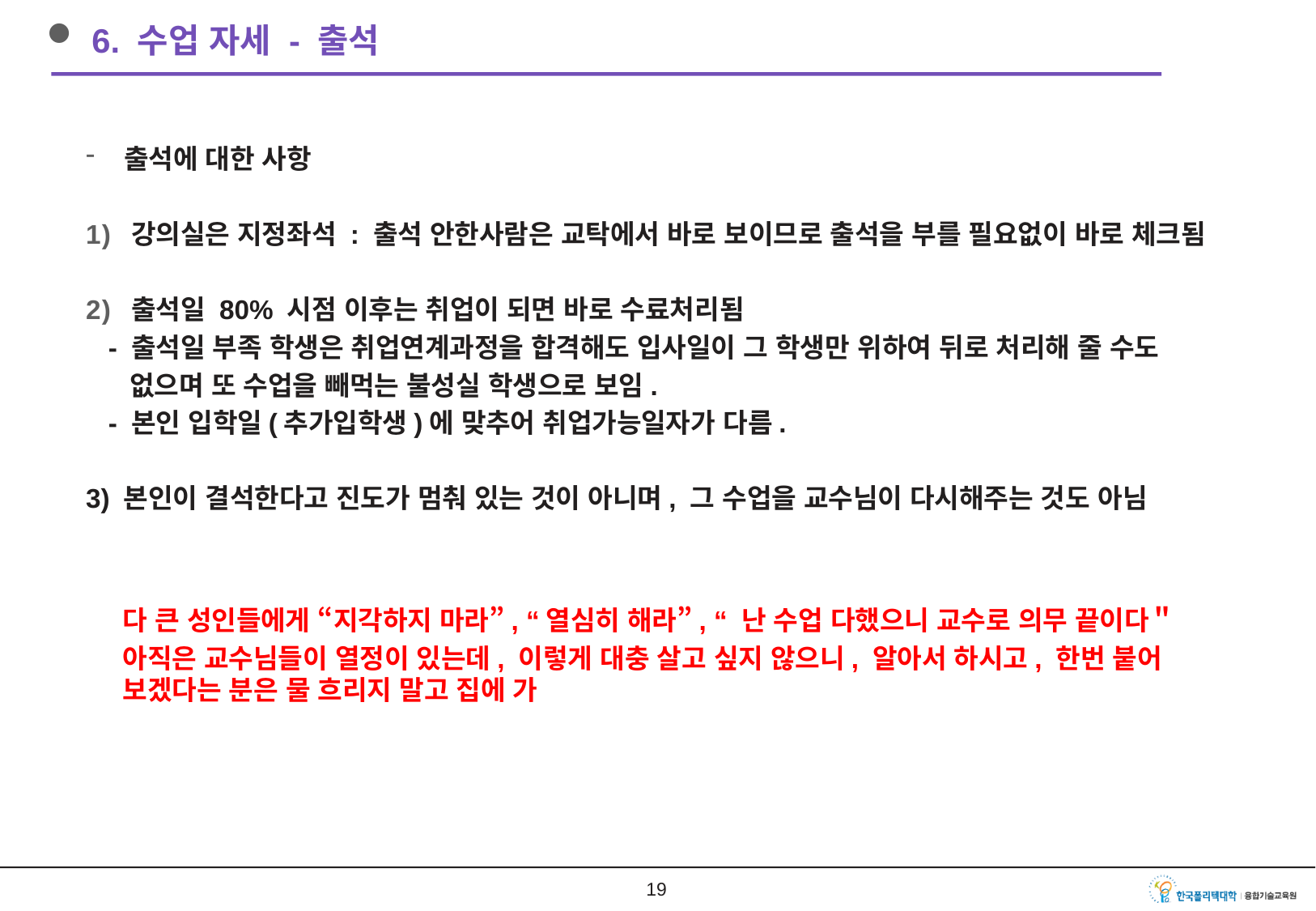

6. 수업 자세 - 출석
출석에 대한 사항

강의실은 지정좌석 : 출석 안한사람은 교탁에서 바로 보이므로 출석을 부를 필요없이 바로 체크됨

출석일 80% 시점 이후는 취업이 되면 바로 수료처리됨
   - 출석일 부족 학생은 취업연계과정을 합격해도 입사일이 그 학생만 위하여 뒤로 처리해 줄 수도
     없으며 또 수업을 빼먹는 불성실 학생으로 보임.
   - 본인 입학일(추가입학생)에 맞추어 취업가능일자가 다름.

3) 본인이 결석한다고 진도가 멈춰 있는 것이 아니며, 그 수업을 교수님이 다시해주는 것도 아님
다 큰 성인들에게 “지각하지 마라”, “열심히 해라”, “ 난 수업 다했으니 교수로 의무 끝이다＂
아직은 교수님들이 열정이 있는데, 이렇게 대충 살고 싶지 않으니, 알아서 하시고, 한번 붙어 보겠다는 분은 물 흐리지 말고 집에 가
19